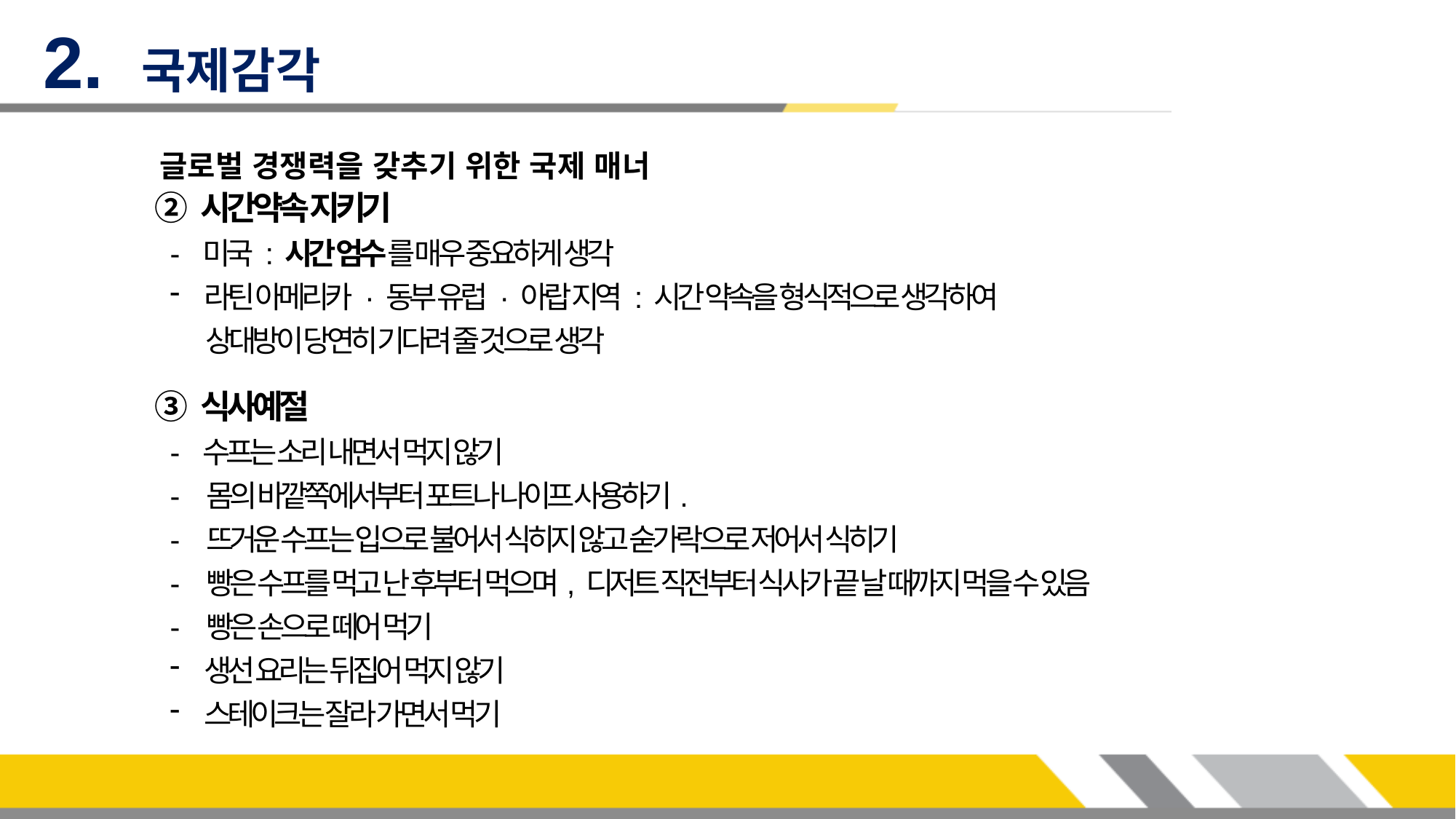

2. 국제감각
글로벌 경쟁력을 갖추기 위한 국제 매너
② 시간약속 지키기
-    미국 : 시간 엄수를 매우 중요하게 생각
라틴 아메리카 · 동부 유럽 · 아랍 지역 : 시간 약속을 형식적으로 생각하여
      상대방이 당연히 기다려 줄 것으로 생각

③ 식사예절
-    수프는 소리 내면서 먹지 않기
-     몸의 바깥쪽에서부터 포트나 나이프 사용하기.
-     뜨거운 수프는 입으로 불어서 식히지 않고 숟가락으로 저어서 식히기
-     빵은 수프를 먹고 난 후부터 먹으며, 디저트 직전부터 식사가 끝 날 때까지 먹을 수 있음
-     빵은 손으로 떼어 먹기
생선 요리는 뒤집어 먹지 않기
스테이크는 잘라 가면서 먹기